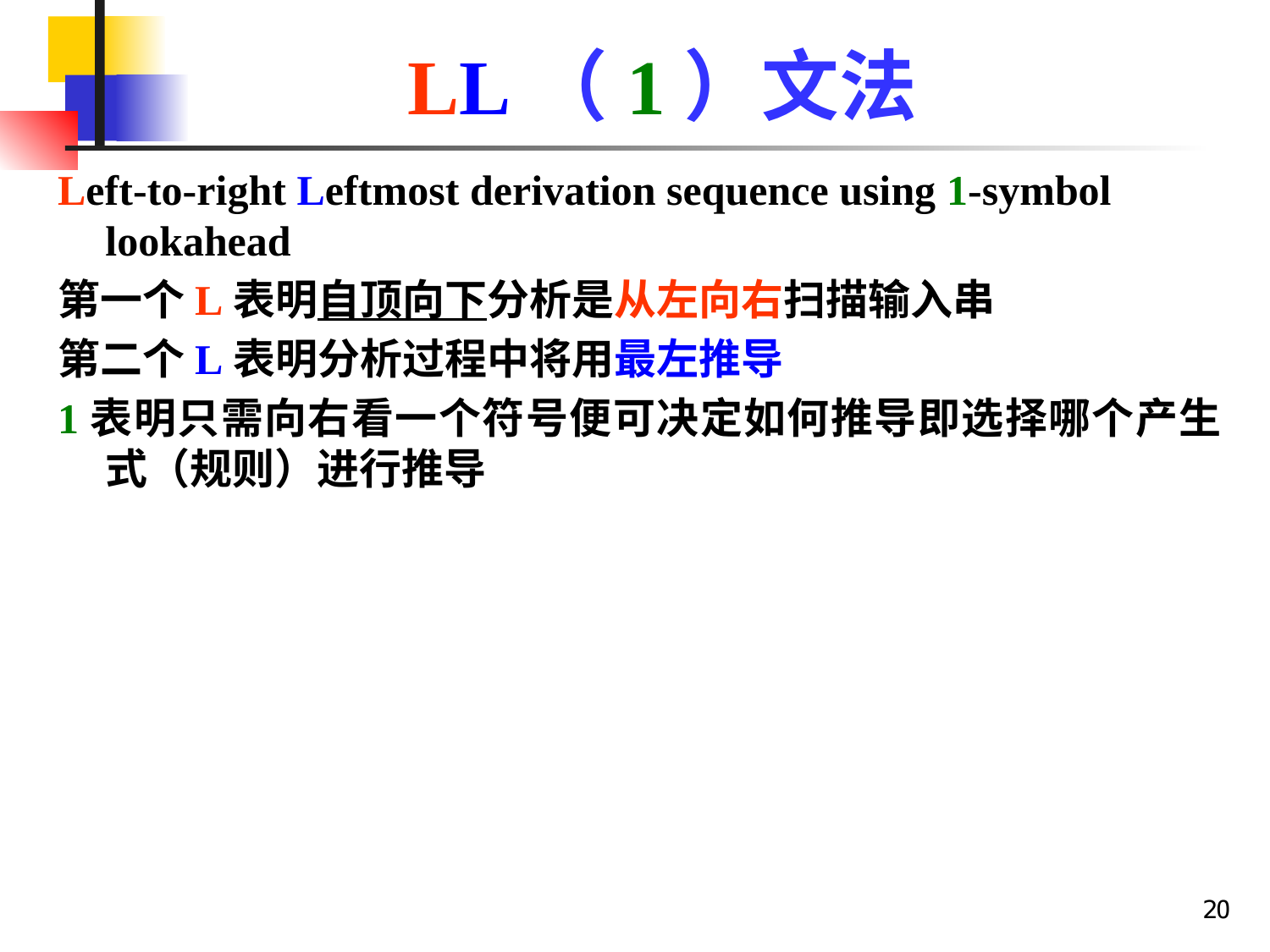

# LL（1）文法
Left-to-right Leftmost derivation sequence using 1-symbol lookahead
第一个L表明自顶向下分析是从左向右扫描输入串
第二个L表明分析过程中将用最左推导
1表明只需向右看一个符号便可决定如何推导即选择哪个产生式（规则）进行推导
20